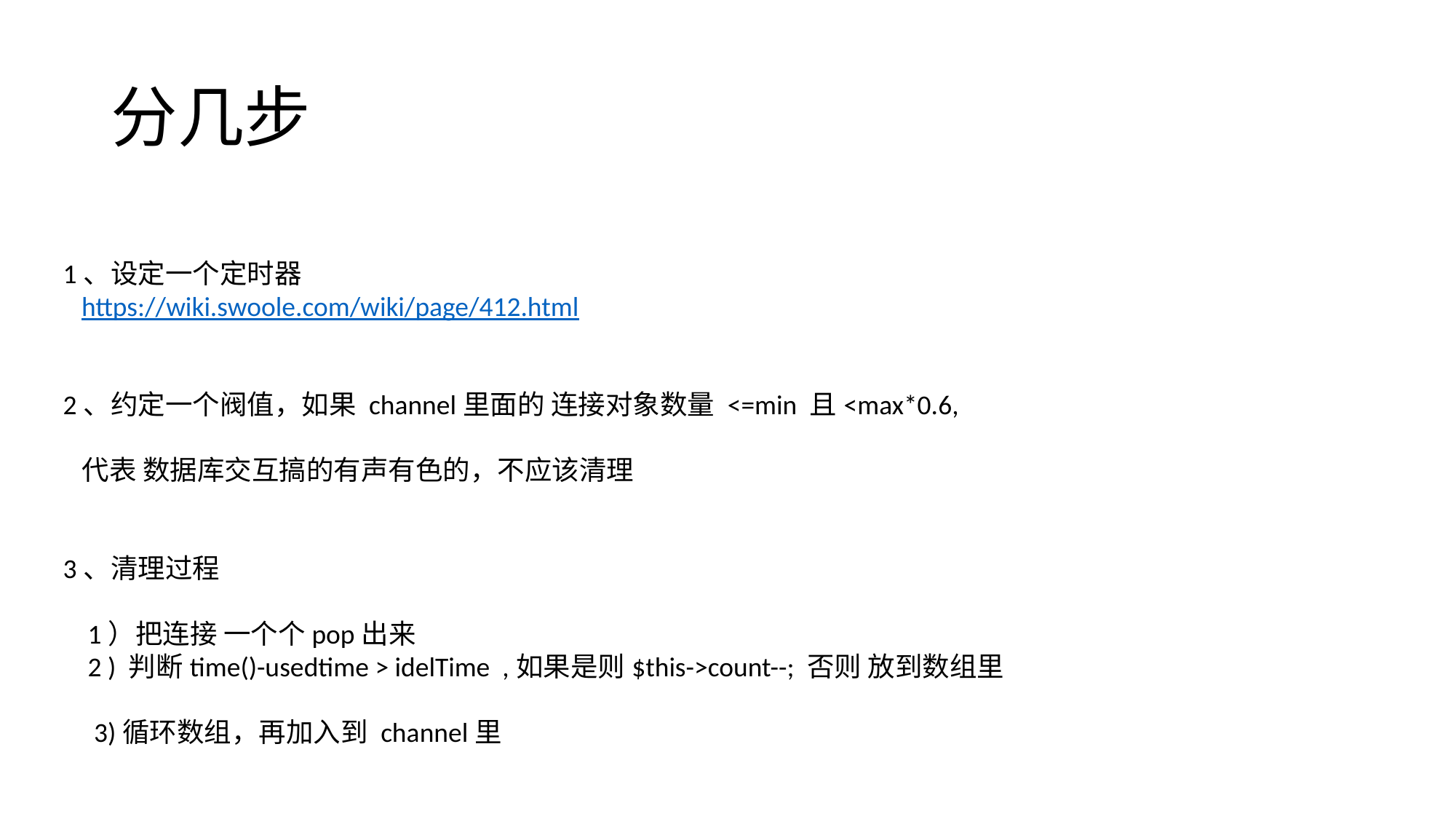

# 分几步

1、设定一个定时器
   https://wiki.swoole.com/wiki/page/412.html

2、约定一个阀值，如果 channel里面的 连接对象数量 <=min 且<max*0.6,

  代表 数据库交互搞的有声有色的，不应该清理

3、清理过程

    1）把连接 一个个pop出来
    2 ) 判断time()-usedtime > idelTime  ,如果是则$this->count--; 否则 放到数组里

     3)循环数组，再加入到 channel里